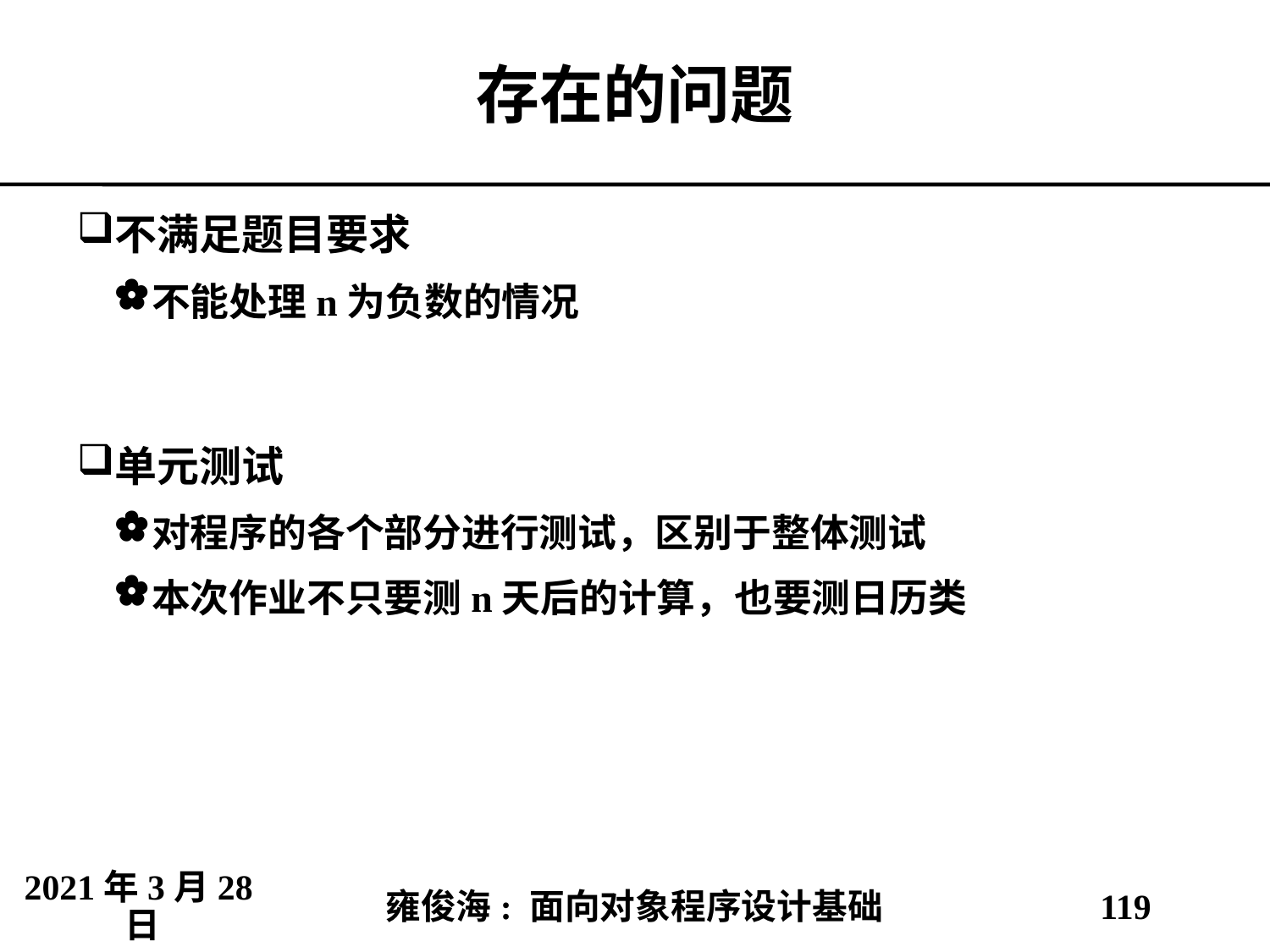

# 存在的问题

不满足题目要求
不能处理n为负数的情况

单元测试
对程序的各个部分进行测试，区别于整体测试
本次作业不只要测n天后的计算，也要测日历类
2021年3月28日
雍俊海: 面向对象程序设计基础
119